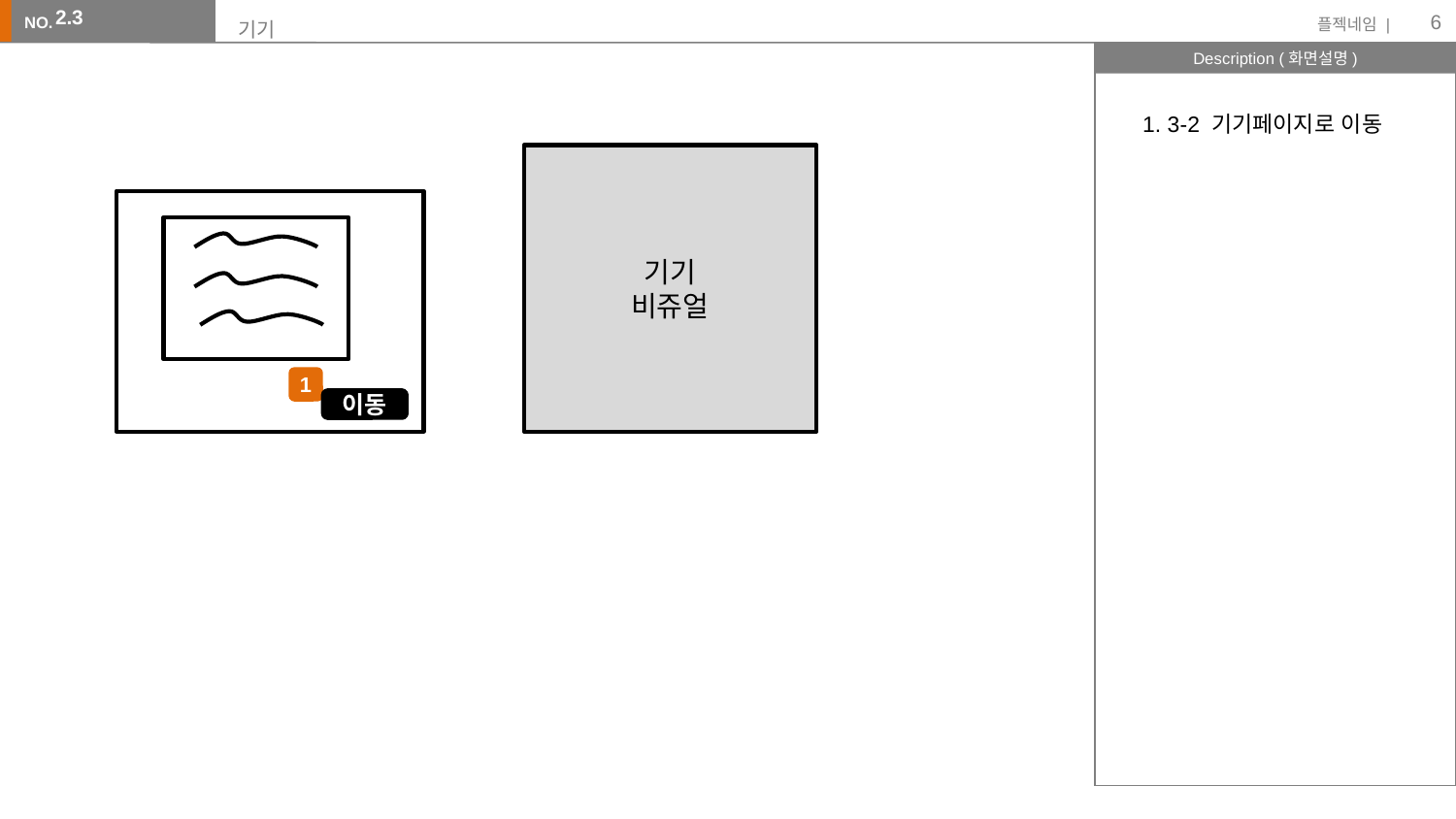

6
2.3
# 기기
1. 3-2 기기페이지로 이동
기기
비쥬얼

1
이동